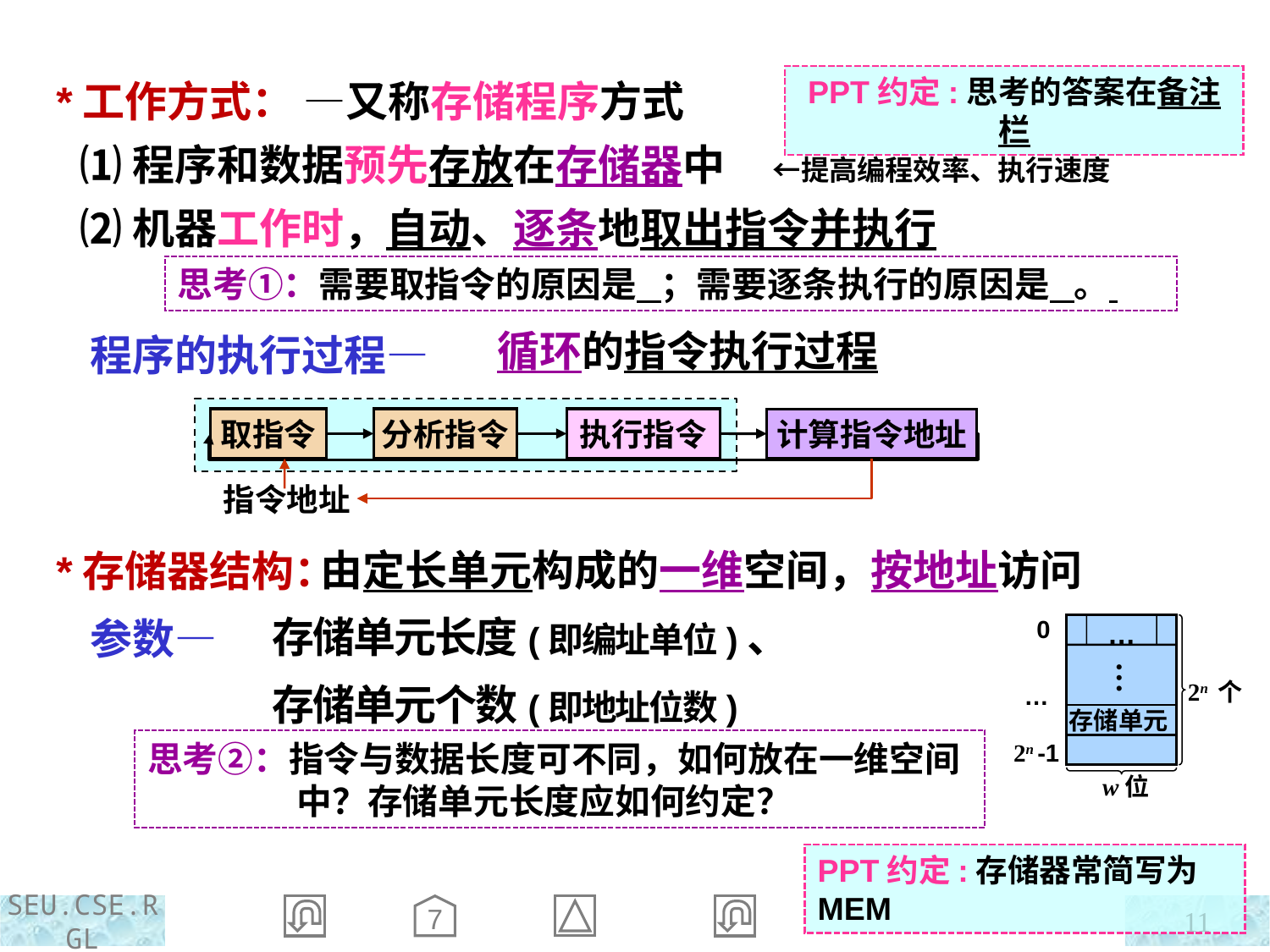

*工作方式： —又称存储程序方式
     ⑴程序和数据预先存放在存储器中     ←提高编程效率、执行速度
     ⑵机器工作时，自动、逐条地取出指令并执行

     程序的执行过程—
PPT约定:思考的答案在备注栏
思考①：需要取指令的原因是   ；需要逐条执行的原因是   。
循环的指令执行过程

取指令
分析指令
执行指令
计算指令地址

指令地址
    由定长单元构成的一维空间，按地址访问
存储单元长度(即编址单位)、
存储单元个数(即地址位数)
  *存储器结构：
     参数—
  0
…
2n -1

…

…
2n 个

存储单元

w位
思考②：指令与数据长度可不同，如何放在一维空间中？存储单元长度应如何约定？
PPT约定:存储器常简写为MEM
7

11